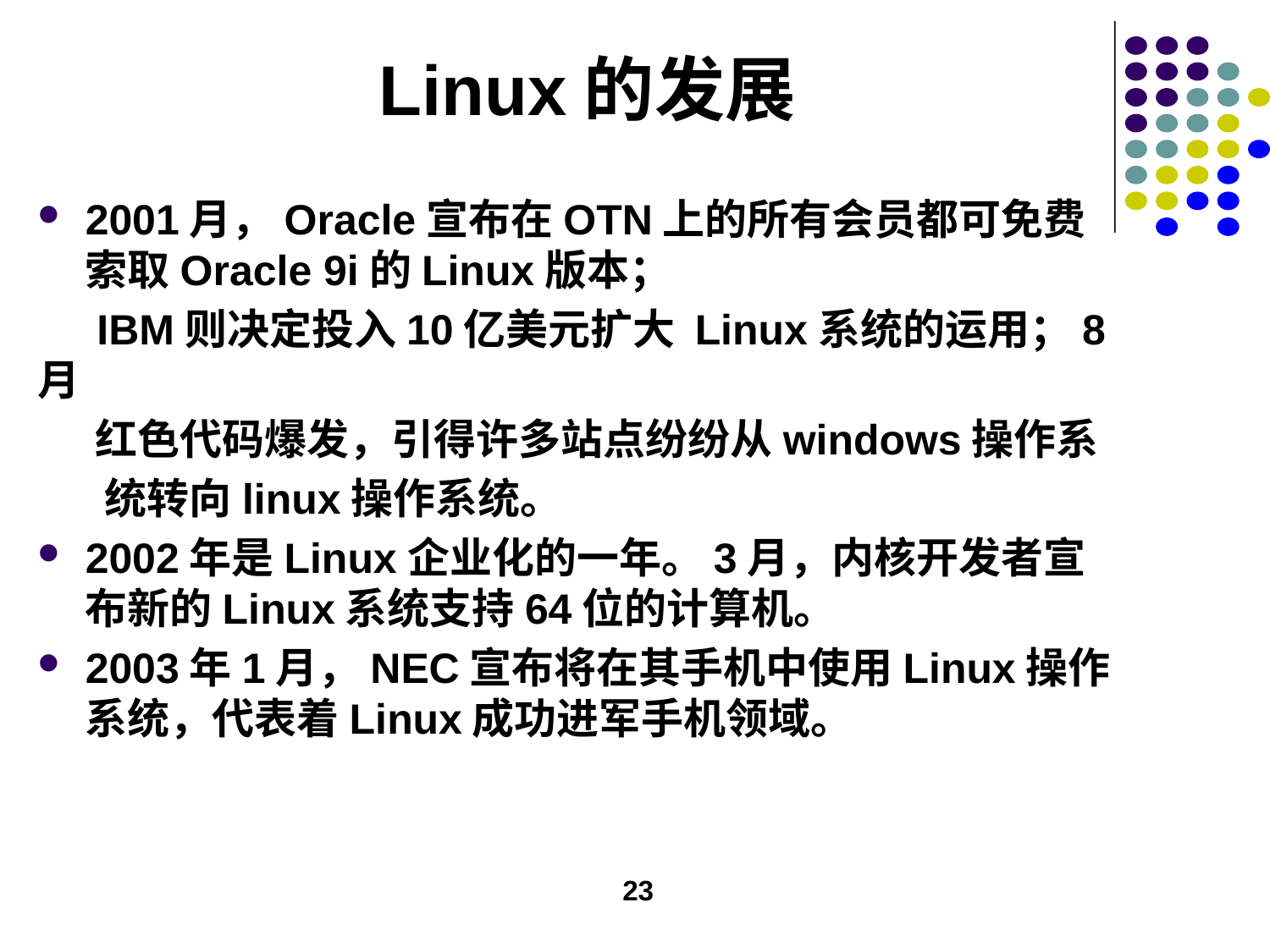

# Linux的发展
2001月，Oracle宣布在OTN上的所有会员都可免费索取Oracle 9i的Linux版本；
     IBM则决定投入10亿美元扩大 Linux系统的运用；8月
     红色代码爆发，引得许多站点纷纷从windows操作系
      统转向linux操作系统。
2002年是Linux企业化的一年。3月，内核开发者宣布新的Linux系统支持64位的计算机。
2003年1月，NEC宣布将在其手机中使用Linux操作系统，代表着Linux成功进军手机领域。

23